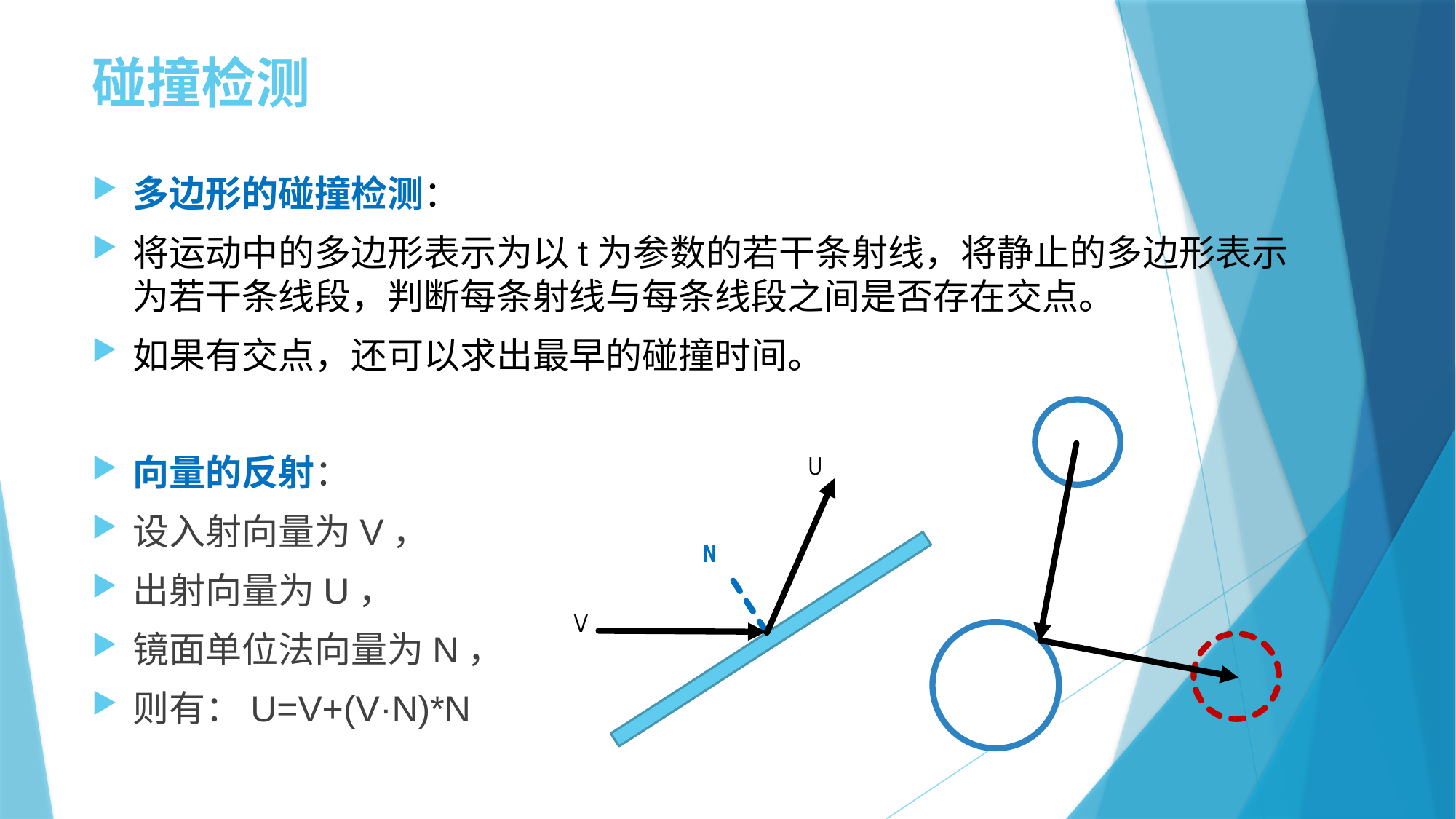

# 碰撞检测
多边形的碰撞检测：
将运动中的多边形表示为以t为参数的若干条射线，将静止的多边形表示为若干条线段，判断每条射线与每条线段之间是否存在交点。
如果有交点，还可以求出最早的碰撞时间。

向量的反射：
设入射向量为V，
出射向量为U，
镜面单位法向量为N，
则有：U=V+(V·N)*N

U
N

V